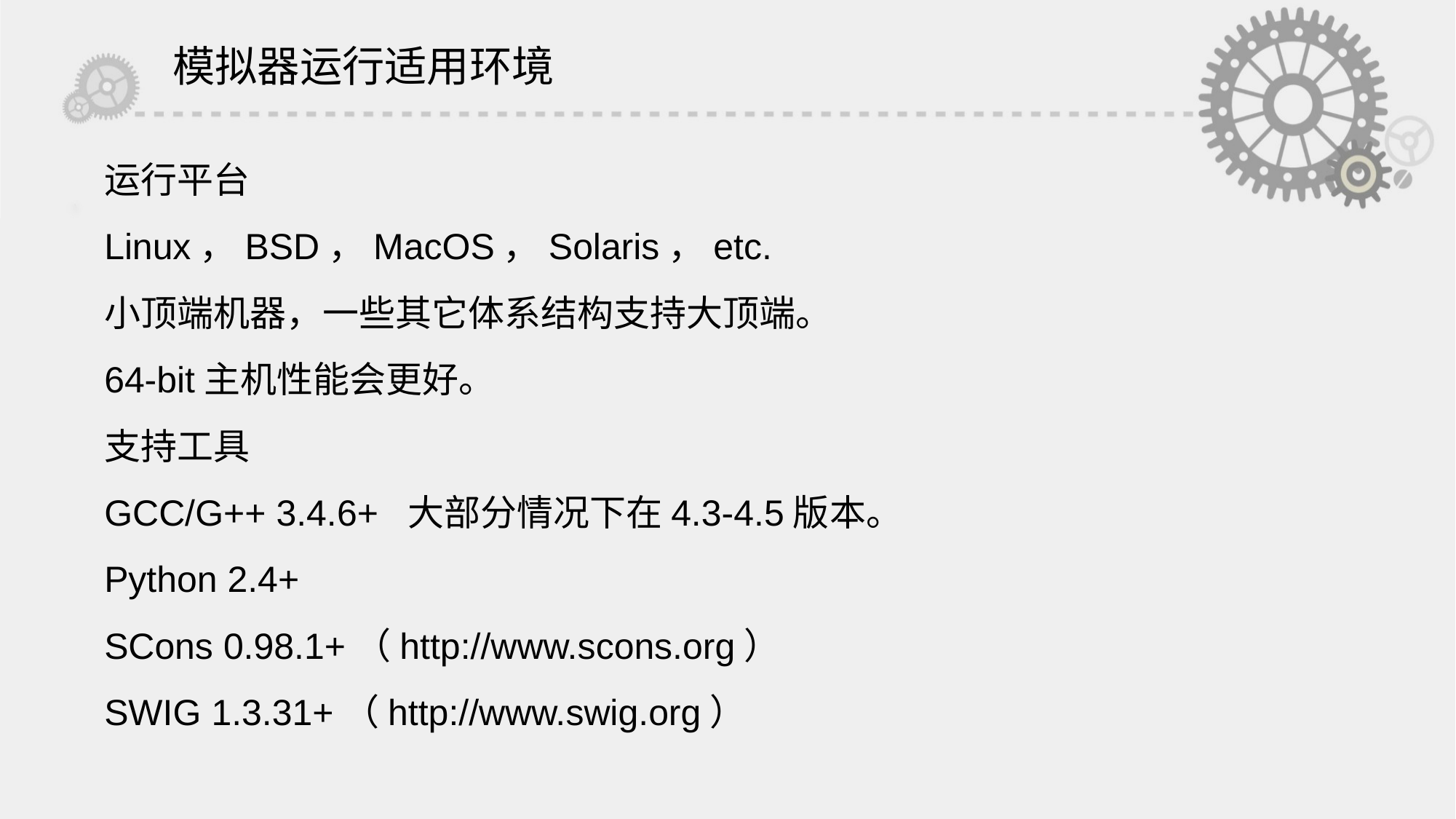

# 模拟器运行适用环境
运行平台
Linux，BSD，MacOS，Solaris，etc.
小顶端机器，一些其它体系结构支持大顶端。
64-bit主机性能会更好。
支持工具
GCC/G++ 3.4.6+  大部分情况下在4.3-4.5版本。
Python 2.4+
SCons 0.98.1+（http://www.scons.org）
SWIG 1.3.31+（http://www.swig.org）